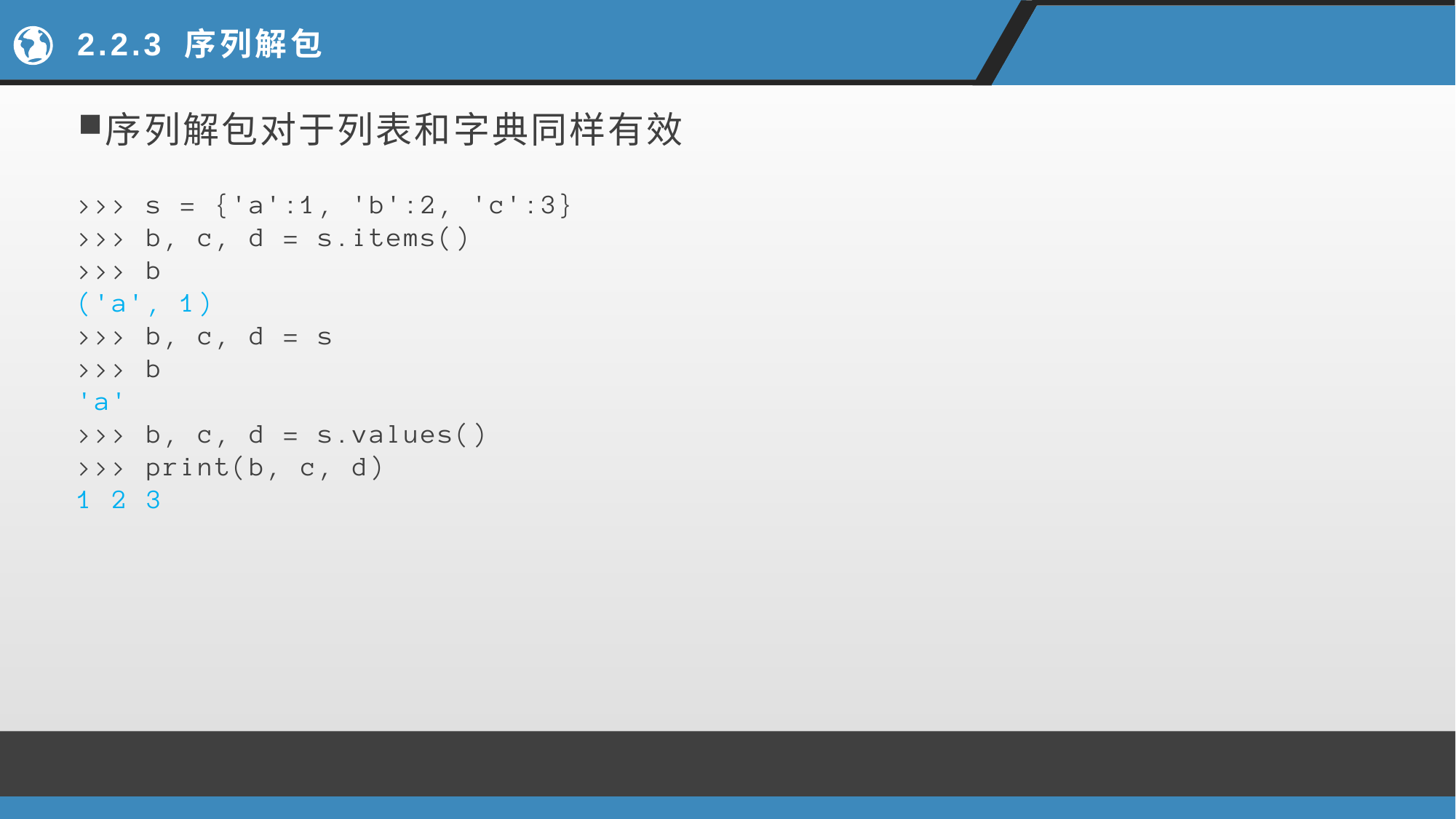

# 2.2.3 序列解包

序列解包对于列表和字典同样有效

>>> s = {'a':1, 'b':2, 'c':3}
>>> b, c, d = s.items()
>>> b
('a', 1)
>>> b, c, d = s
>>> b
'a'
>>> b, c, d = s.values()
>>> print(b, c, d)
1 2 3